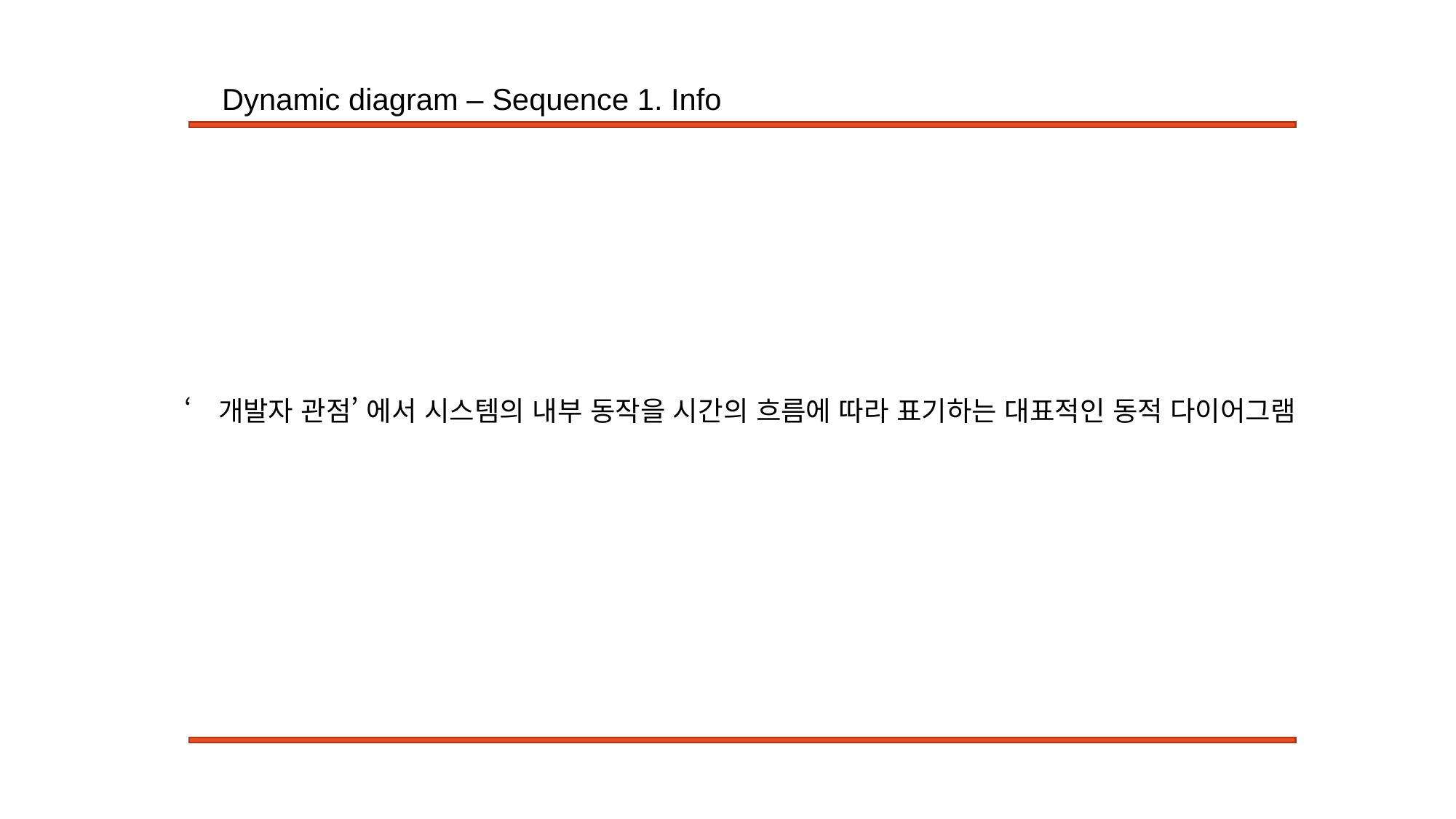

Dynamic diagram – Sequence 1. Info

‘개발자 관점’ 에서 시스템의 내부 동작을 시간의 흐름에 따라 표기하는 대표적인 동적 다이어그램